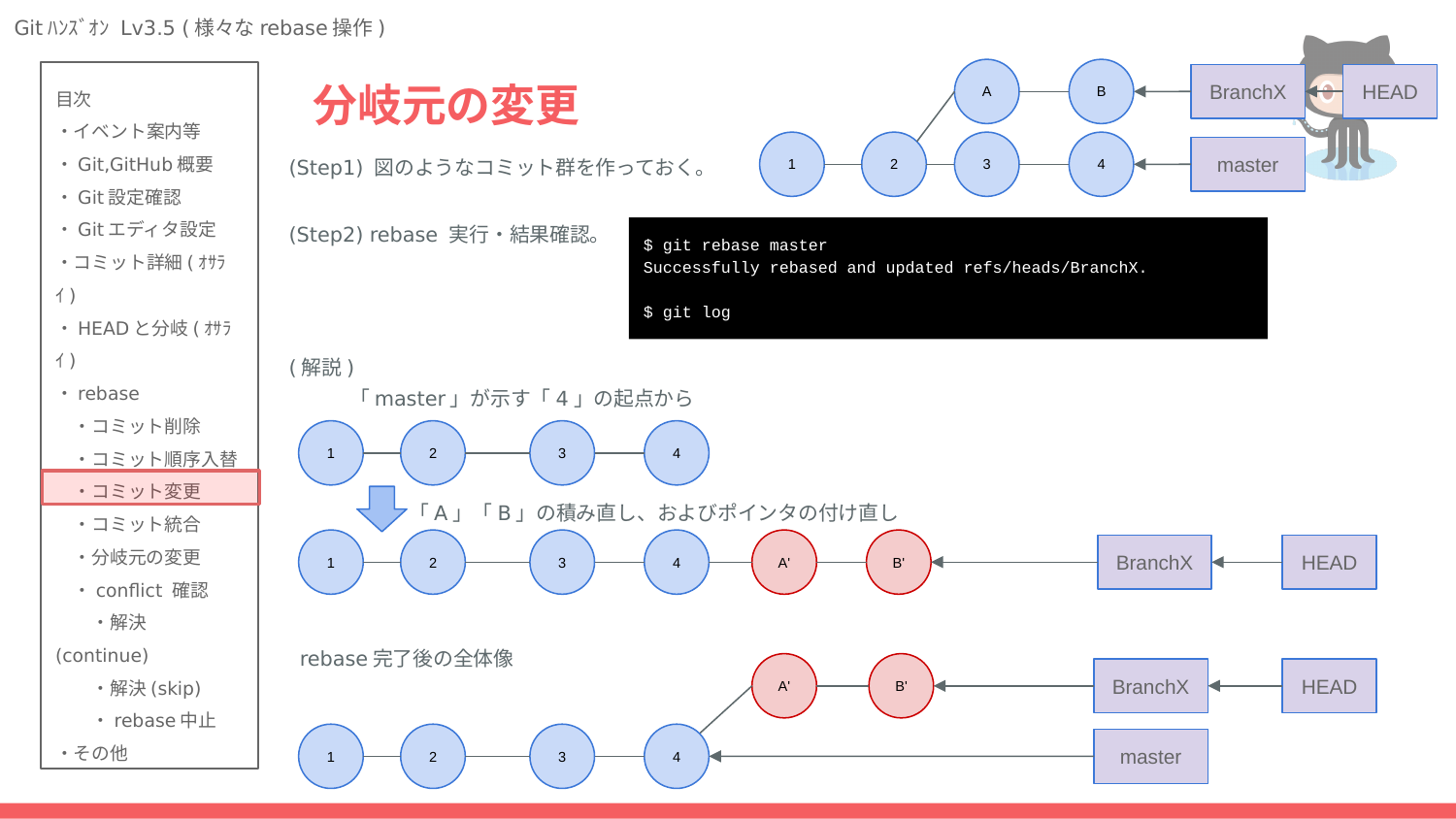

A
B
# 分岐元の変更
BranchX
HEAD
1
2
3
4
(Step1) 図のようなコミット群を作っておく。
master
(Step2) rebase 実行・結果確認。
$ git rebase master
Successfully rebased and updated refs/heads/BranchX.
$ git log
(解説)
「master」が示す「4」の起点から
1
2
3
4

「A」「B」の積み直し、およびポインタの付け直し

1
2
3
4
A'
B'
BranchX
HEAD
rebase完了後の全体像
A'
B'
BranchX
HEAD
1
2
3
4
master